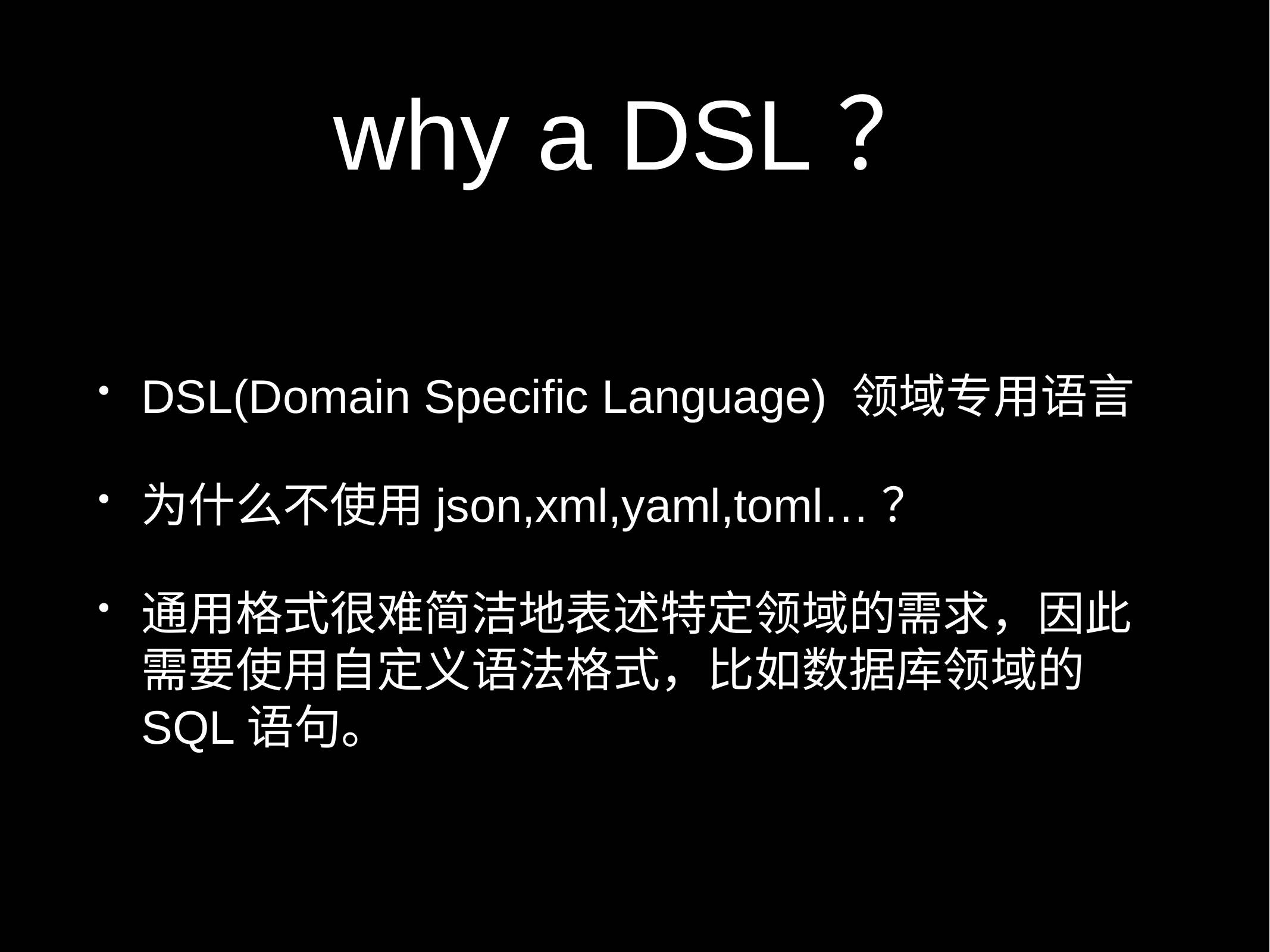

# why a DSL？
DSL(Domain Specific Language) 领域专用语言
为什么不使用json,xml,yaml,toml…？
通用格式很难简洁地表述特定领域的需求，因此需要使用自定义语法格式，比如数据库领域的SQL语句。